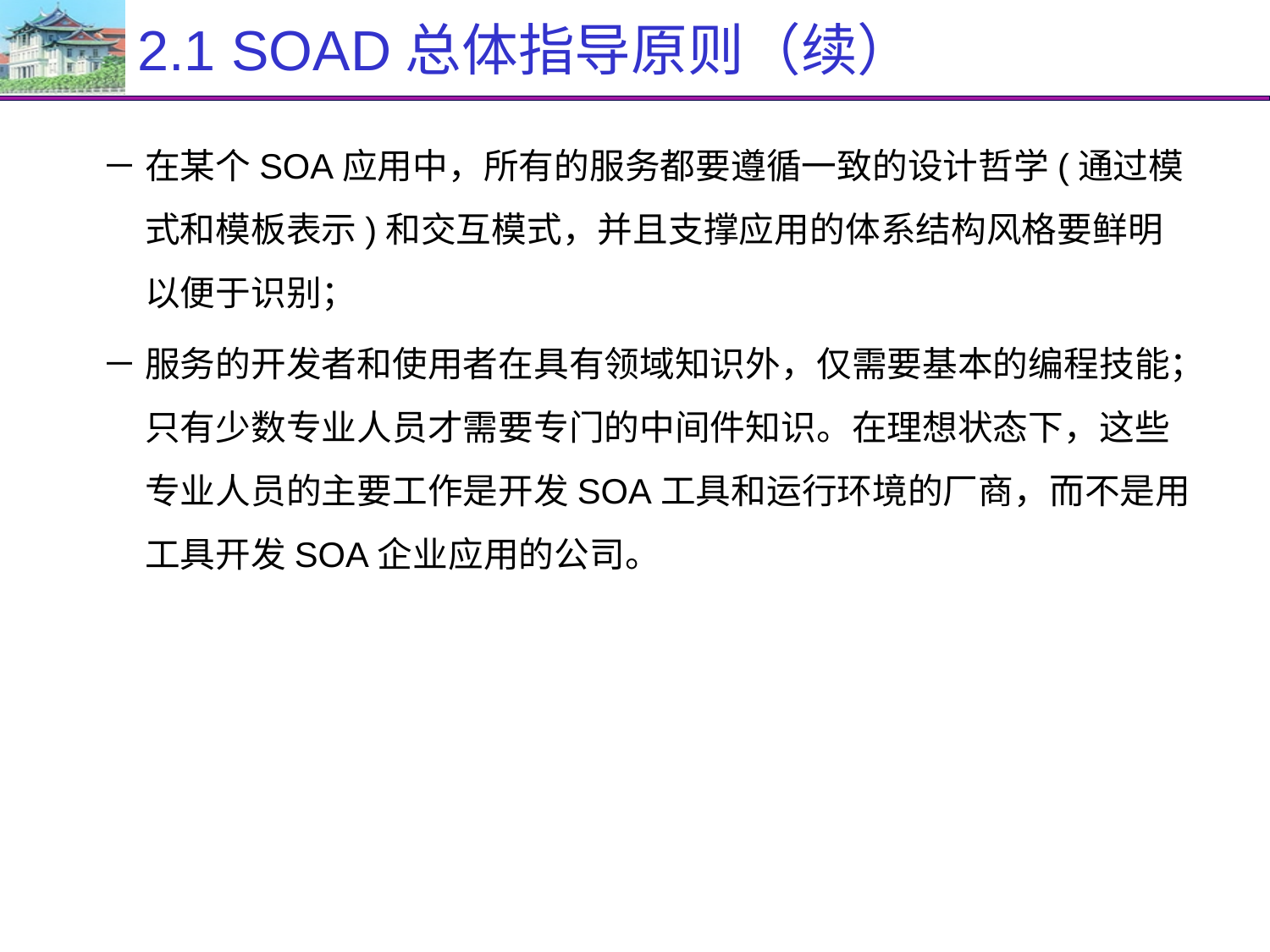

# 2.1 SOAD总体指导原则（续）
在某个SOA应用中，所有的服务都要遵循一致的设计哲学(通过模式和模板表示)和交互模式，并且支撑应用的体系结构风格要鲜明以便于识别；
服务的开发者和使用者在具有领域知识外，仅需要基本的编程技能；只有少数专业人员才需要专门的中间件知识。在理想状态下，这些专业人员的主要工作是开发SOA工具和运行环境的厂商，而不是用工具开发SOA企业应用的公司。